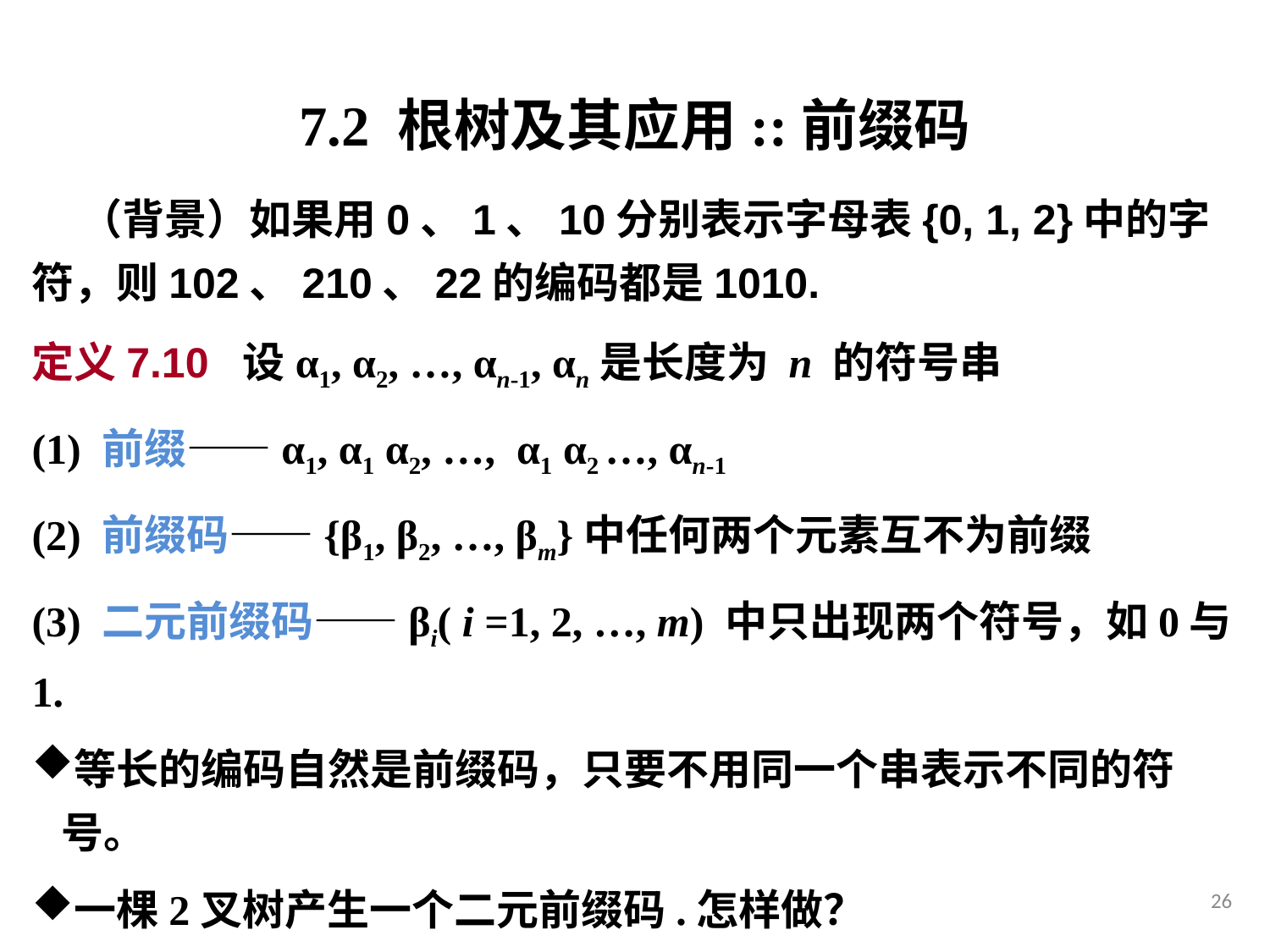

7.2 根树及其应用::前缀码
    （背景）如果用0、1、10分别表示字母表{0, 1, 2}中的字符，则102、210、22的编码都是1010.
定义7.10  设α1, α2, …, αn-1, αn是长度为 n 的符号串
(1) 前缀——α1, α1 α2, …,  α1 α2 …, αn-1
(2) 前缀码——{β1, β2, …, βm}中任何两个元素互不为前缀
(3) 二元前缀码——βi( i =1, 2, …, m) 中只出现两个符号，如0与1.
等长的编码自然是前缀码，只要不用同一个串表示不同的符号。
一棵2叉树产生一个二元前缀码.怎样做？
而一棵正则2叉树产生惟一的前缀码（按左子树标0，右子树标1）
26